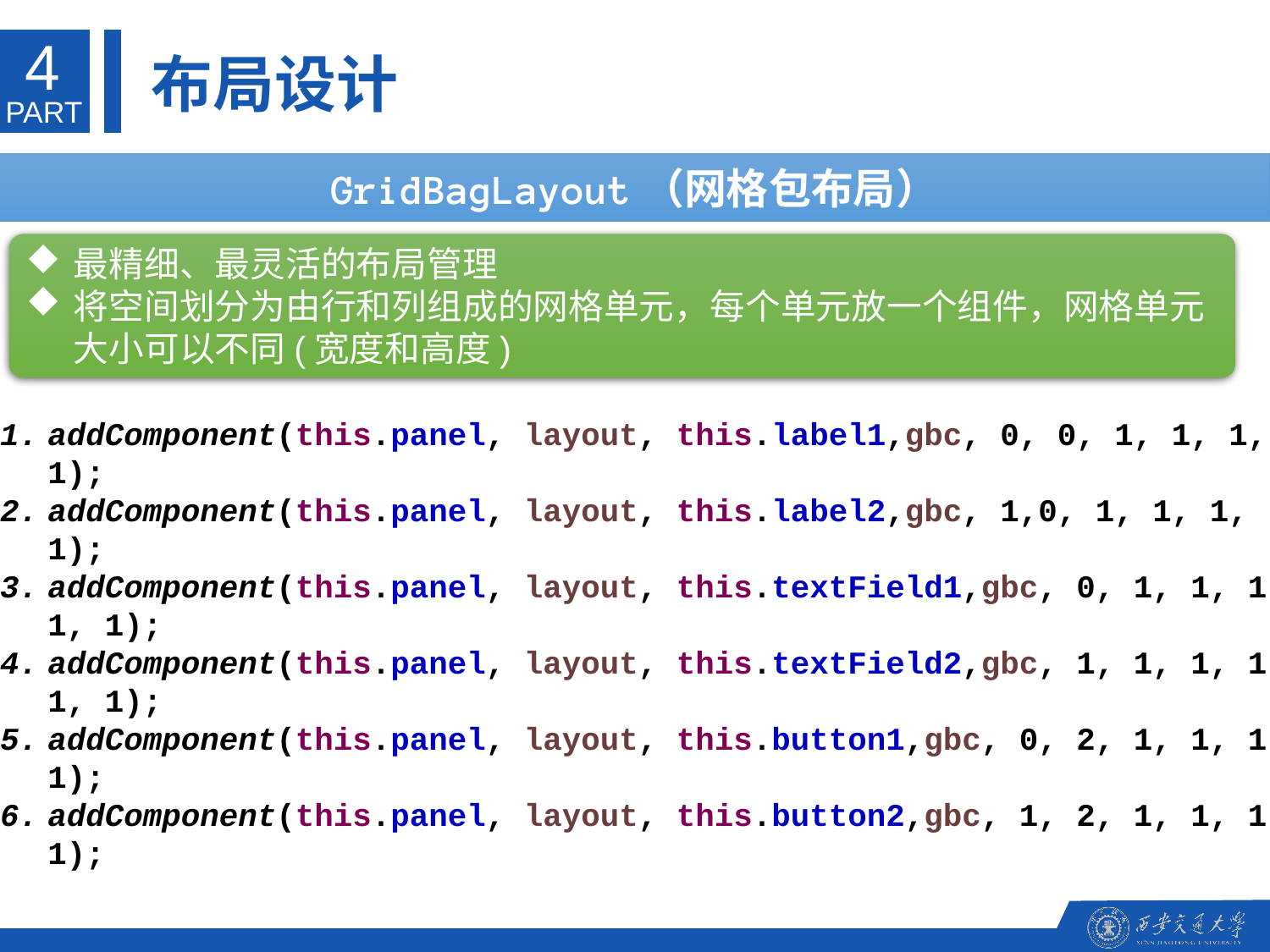

4
布局设计
PART
GridBagLayout（网格包布局）
最精细、最灵活的布局管理
将空间划分为由行和列组成的网格单元，每个单元放一个组件，网格单元大小可以不同(宽度和高度)
addComponent(this.panel, layout, this.label1,gbc, 0, 0, 1, 1, 1, 1);
addComponent(this.panel, layout, this.label2,gbc, 1,0, 1, 1, 1, 1);
addComponent(this.panel, layout, this.textField1,gbc, 0, 1, 1, 1, 1, 1);
addComponent(this.panel, layout, this.textField2,gbc, 1, 1, 1, 1, 1, 1);
addComponent(this.panel, layout, this.button1,gbc, 0, 2, 1, 1, 1, 1);
addComponent(this.panel, layout, this.button2,gbc, 1, 2, 1, 1, 1, 1);